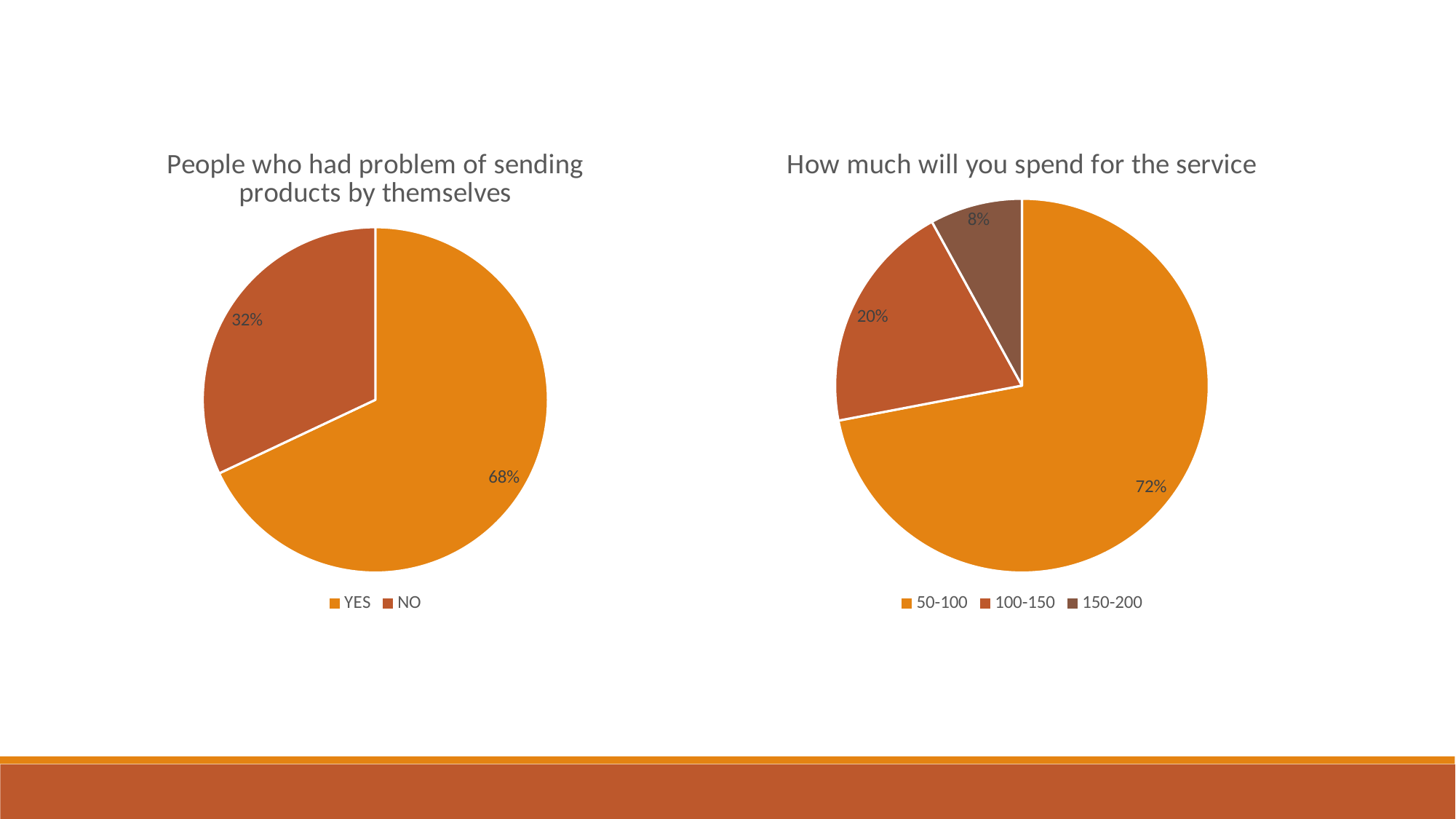

### Chart: How much will you spend for the service

| Category | 銷售 |
|---|---|
| 50-100 | 18.0 |
| 100-150 | 5.0 |
| 150-200 | 2.0 |

### Chart: People who had problem of sending products by themselves

| Category | 銷售 |
|---|---|
| YES | 17.0 |
| NO | 8.0 |